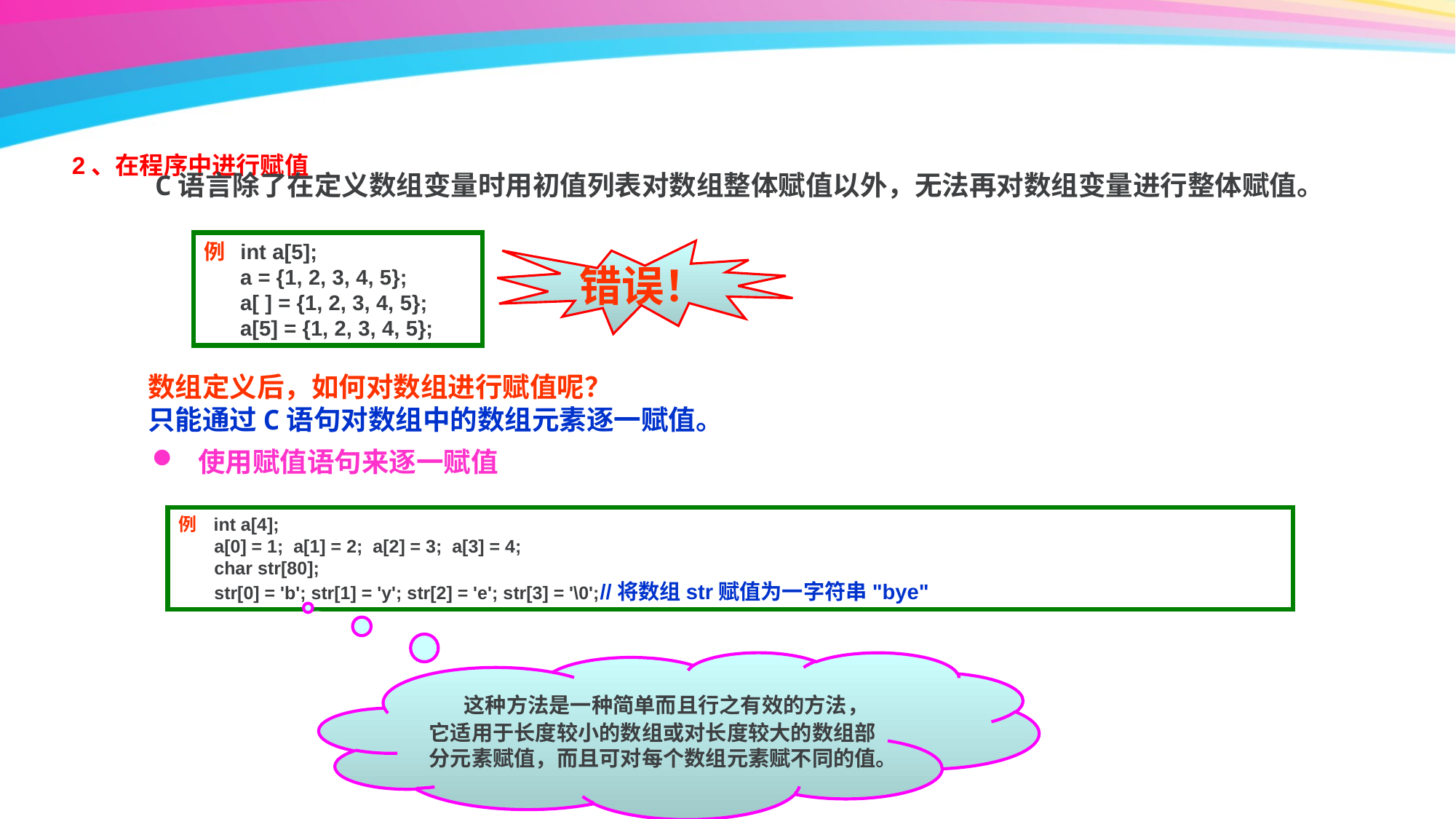

2、在程序中进行赋值
    C语言除了在定义数组变量时用初值列表对数组整体赋值以外，无法再对数组变量进行整体赋值。
例  int a[5];
      a = {1, 2, 3, 4, 5};
      a[ ] = {1, 2, 3, 4, 5};
      a[5] = {1, 2, 3, 4, 5};
错误！
数组定义后，如何对数组进行赋值呢？
只能通过C语句对数组中的数组元素逐一赋值。
  使用赋值语句来逐一赋值
例   int a[4];
       a[0] = 1;  a[1] = 2;  a[2] = 3;  a[3] = 4;
       char str[80];
       str[0] = 'b'; str[1] = 'y'; str[2] = 'e'; str[3] = '\0';//将数组str赋值为一字符串"bye"
    这种方法是一种简单而且行之有效的方法，它适用于长度较小的数组或对长度较大的数组部分元素赋值，而且可对每个数组元素赋不同的值。